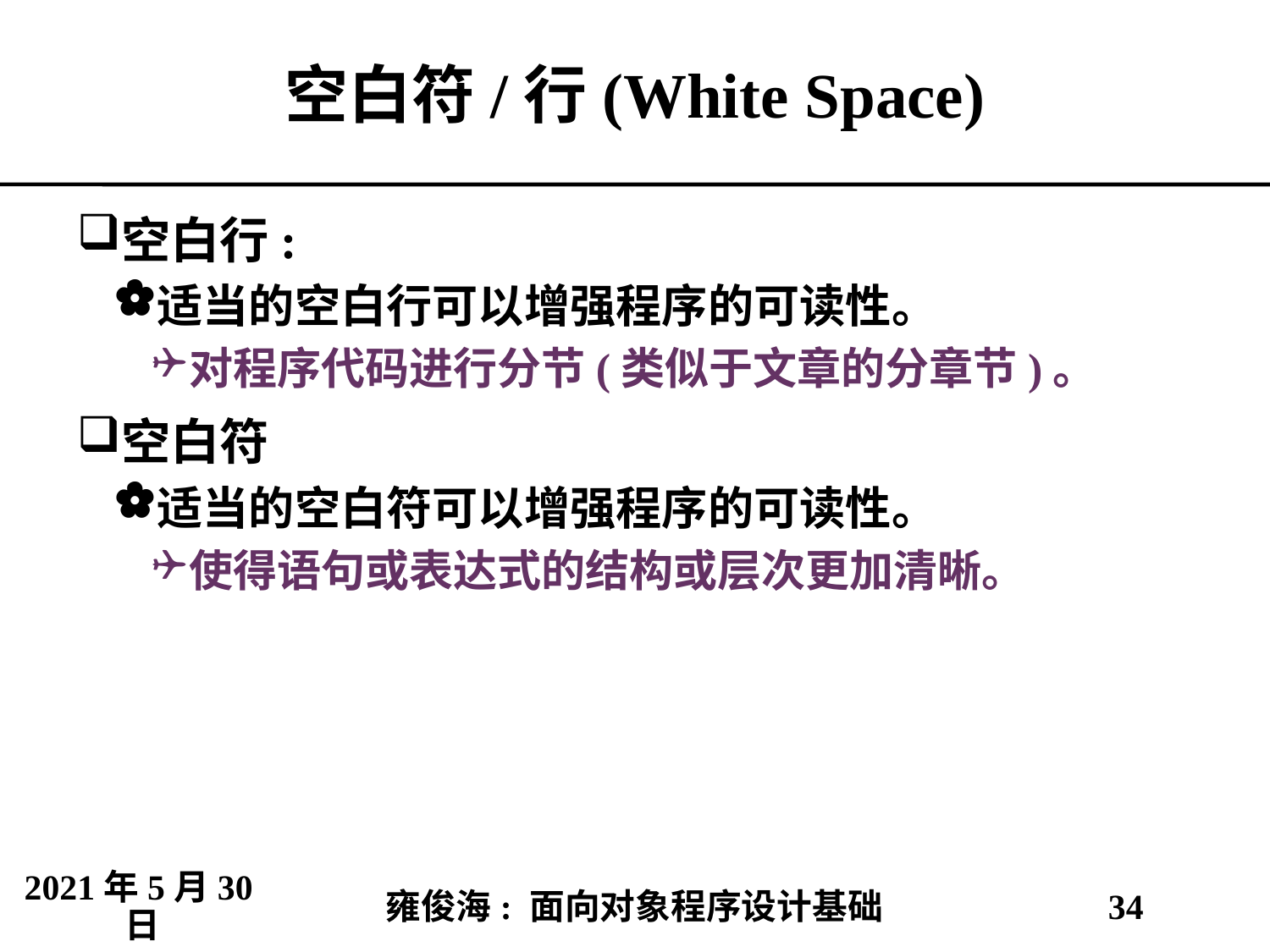

# 空白符/行(White Space)

空白行:
适当的空白行可以增强程序的可读性。
对程序代码进行分节(类似于文章的分章节)。
空白符
适当的空白符可以增强程序的可读性。
使得语句或表达式的结构或层次更加清晰。
2021年5月30日
雍俊海: 面向对象程序设计基础
34